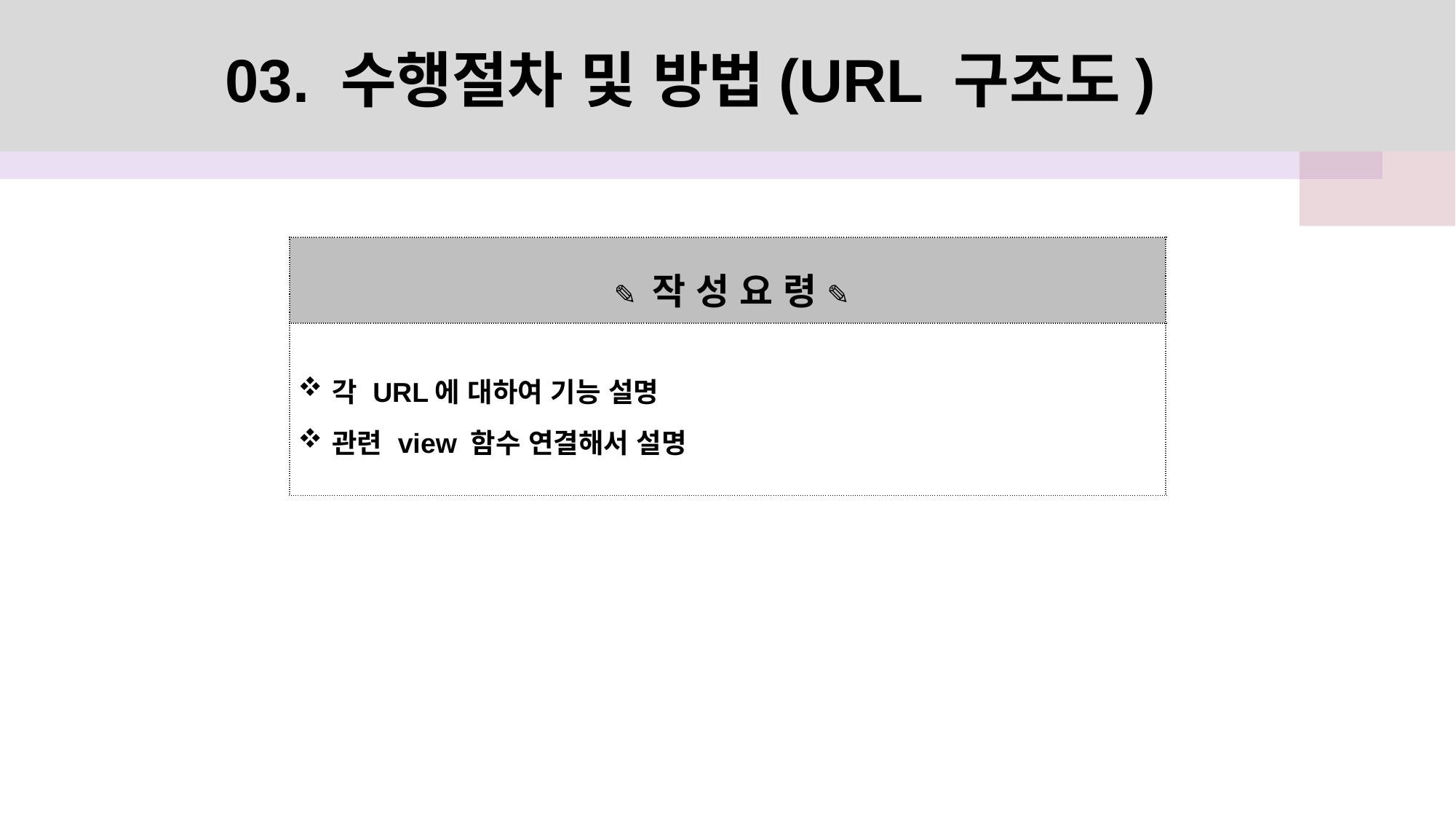

03. 수행절차 및 방법(URL 구조도)
| ✎ 작 성 요 령 ✎ |
| --- |
| 각 URL에 대하여 기능 설명 관련 view 함수 연결해서 설명 |